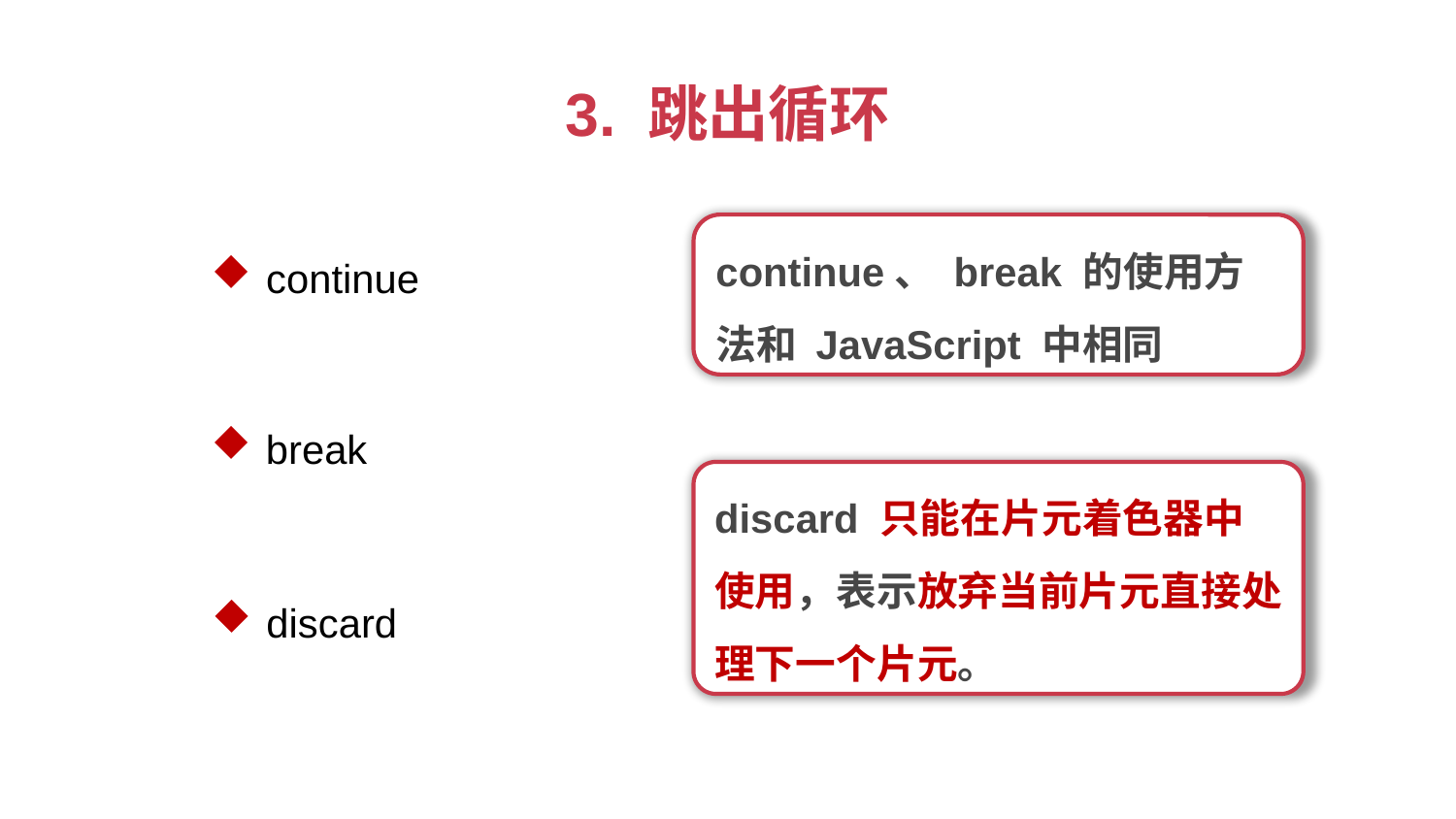

3. 跳出循环
continue、 break 的使用方法和 JavaScript 中相同
continue
break
discard 只能在片元着色器中使用，表示放弃当前片元直接处理下一个片元。
discard